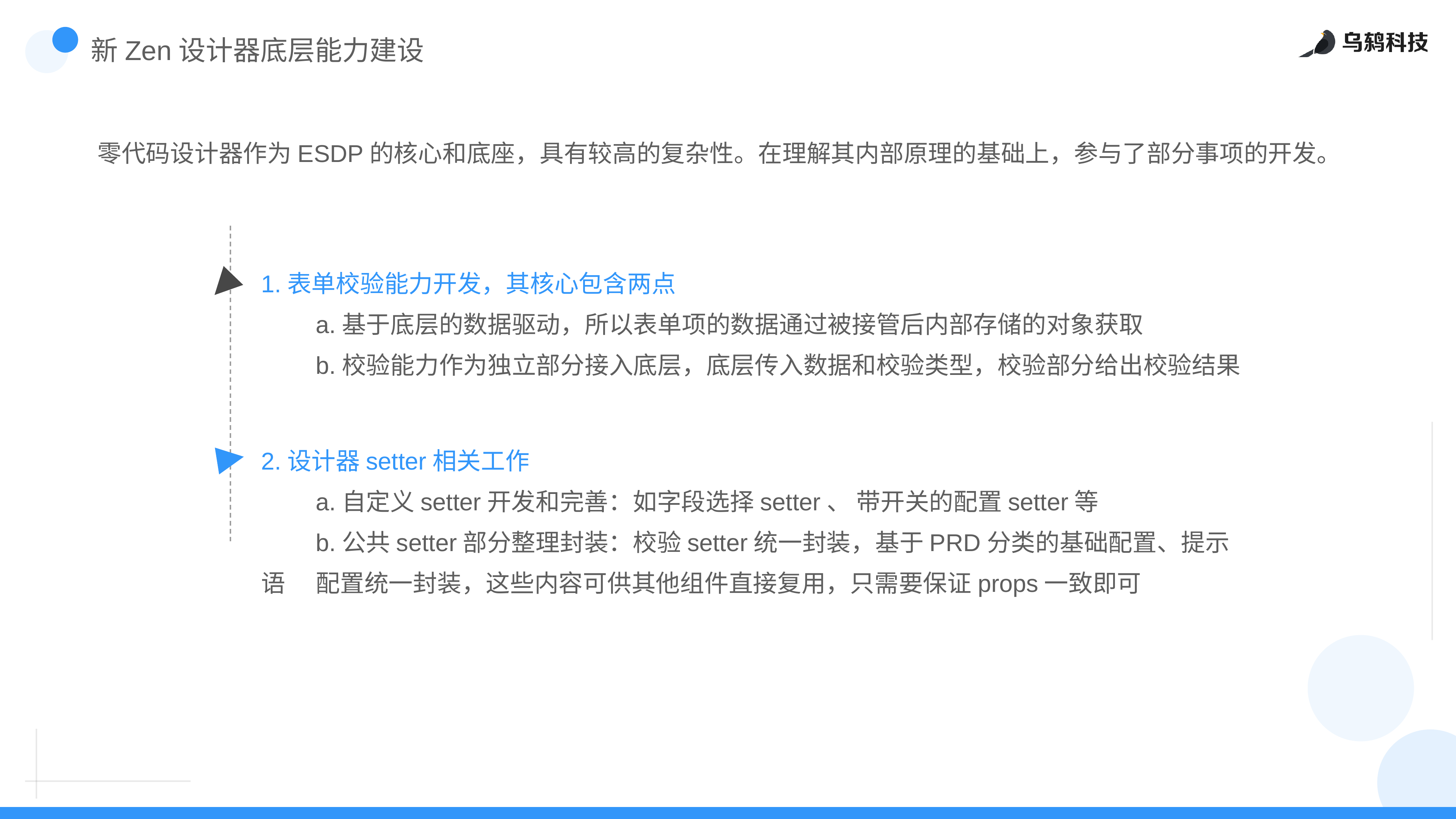

BBAAD9C20180234D78A0072836F0B6C012B9B20118E87BB0ABD98A3EB11C2BBCAB43BA38416CDB0622692208C8460BEB0209210A31D0EB411BBFC26A745E2DD824FB24AD5A26D6D7F48229D76E6245E79DDCEC367D6BD3C758BE119F03706CE8DED62B93BE3
新Zen设计器底层能力建设

零代码设计器作为ESDP的核心和底座，具有较高的复杂性。在理解其内部原理的基础上，参与了部分事项的开发。
1.表单校验能力开发，其核心包含两点
	a.基于底层的数据驱动，所以表单项的数据通过被接管后内部存储的对象获取
	b.校验能力作为独立部分接入底层，底层传入数据和校验类型，校验部分给出校验结果

2.设计器setter相关工作
	a.自定义setter开发和完善：如字段选择setter、 带开关的配置setter等
	b.公共setter部分整理封装：校验setter统一封装，基于PRD分类的基础配置、提示语	配置统一封装，这些内容可供其他组件直接复用，只需要保证props一致即可